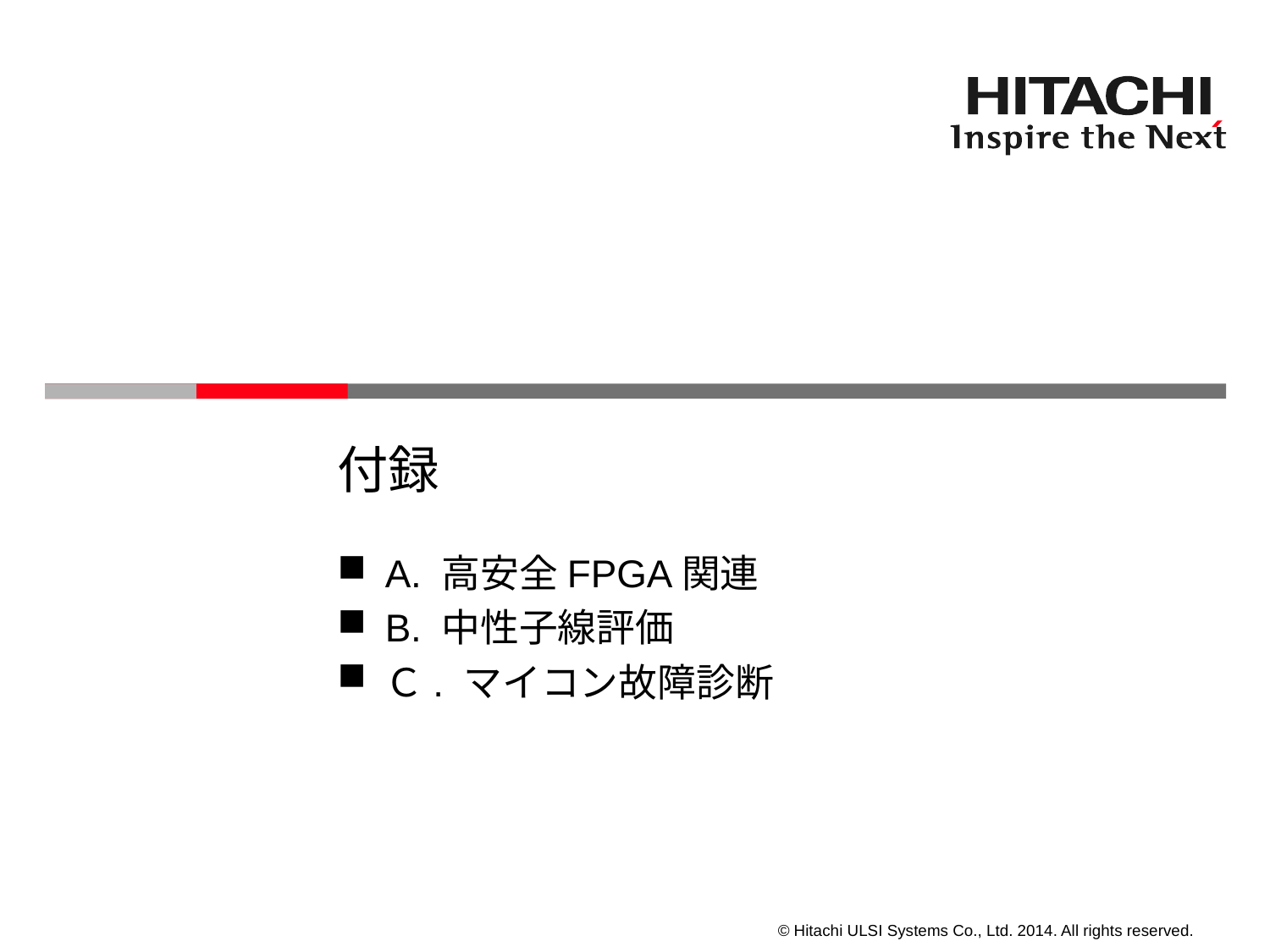

# 付録
A. 高安全FPGA関連
B. 中性子線評価
Ｃ. マイコン故障診断